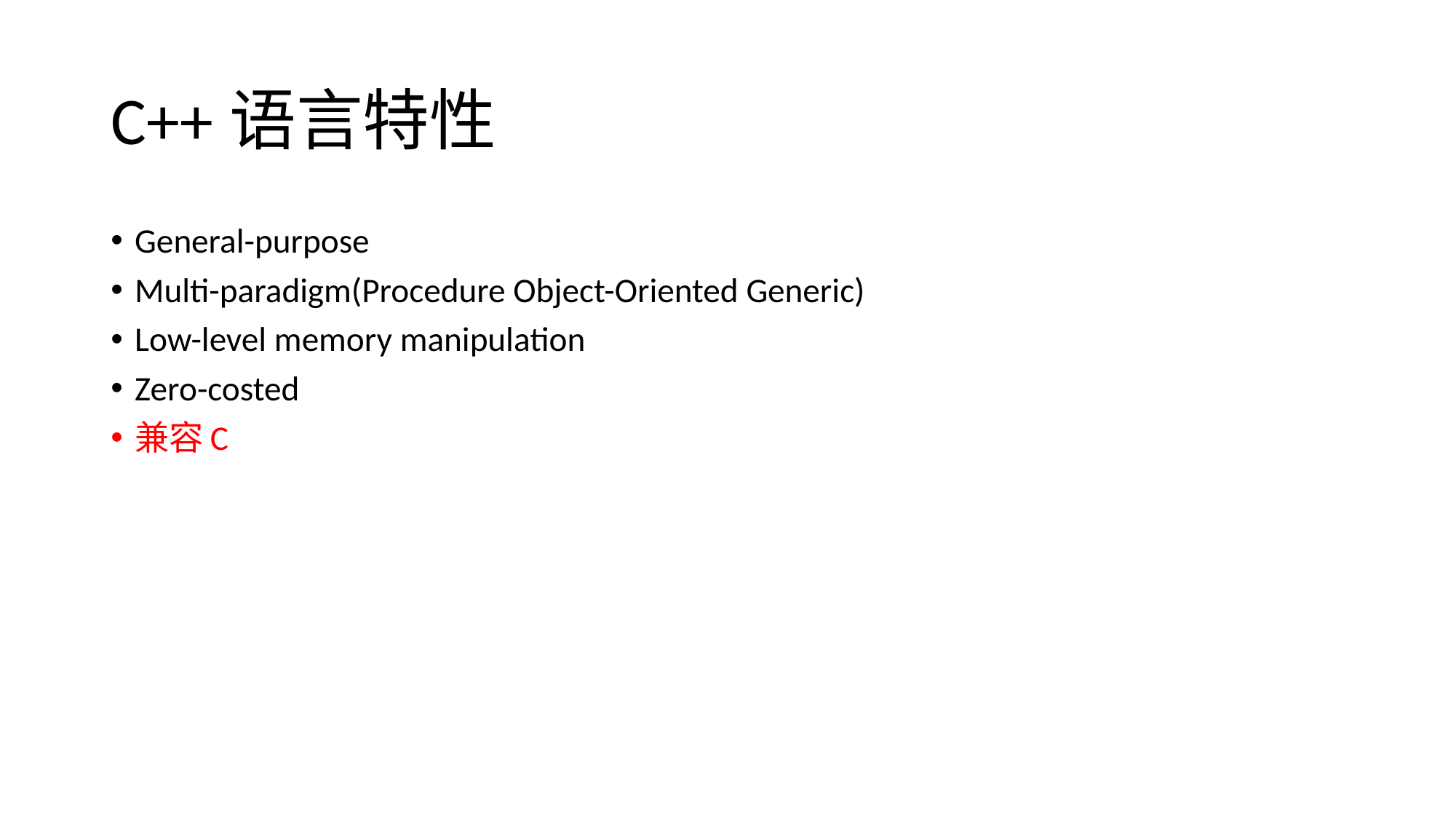

# C++语言特性
General-purpose
Multi-paradigm(Procedure Object-Oriented Generic)
Low-level memory manipulation
Zero-costed
兼容C